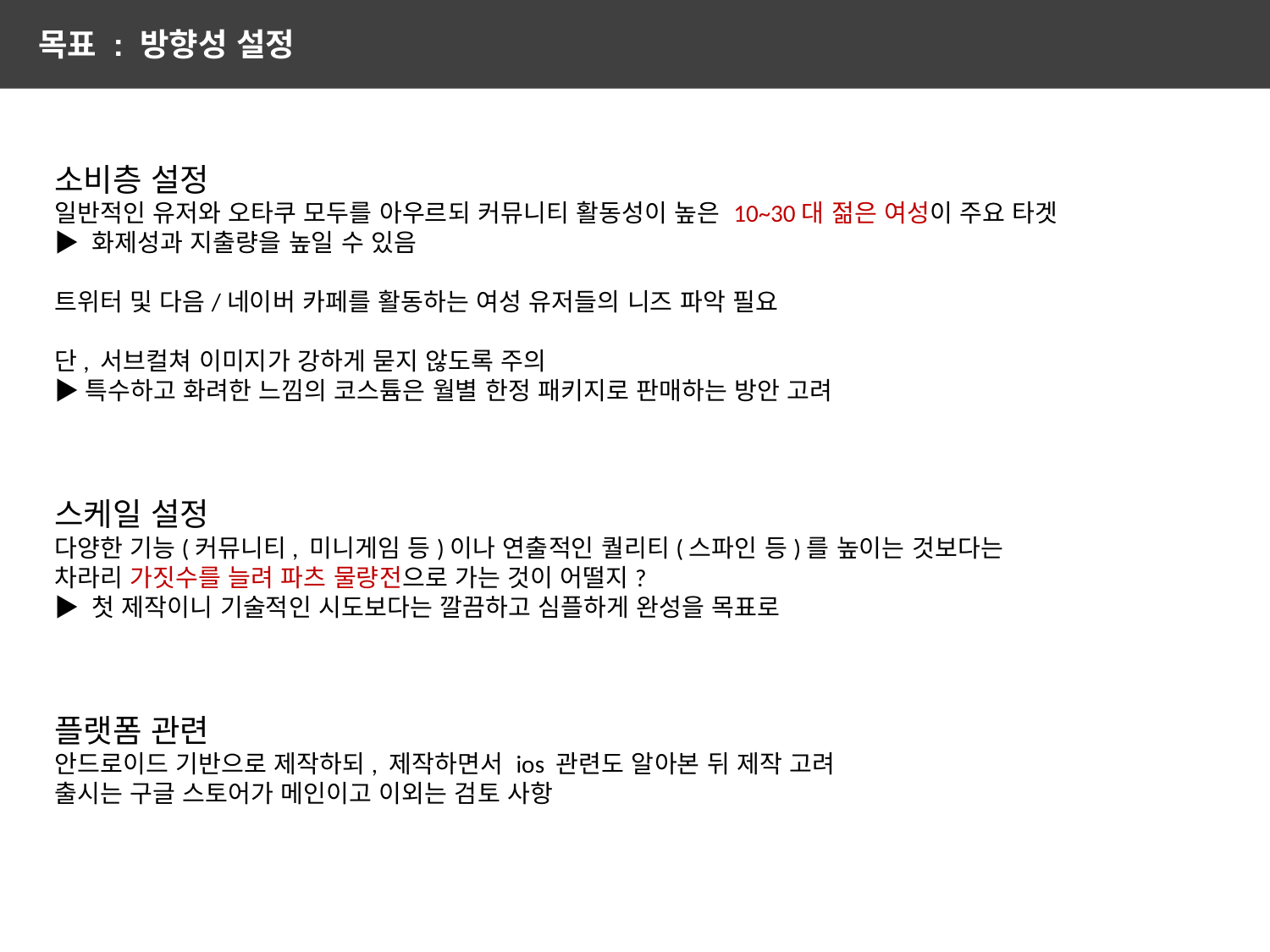

목표 : 방향성 설정
소비층 설정
일반적인 유저와 오타쿠 모두를 아우르되 커뮤니티 활동성이 높은 10~30대 젊은 여성이 주요 타겟
▶ 화제성과 지출량을 높일 수 있음

트위터 및 다음/네이버 카페를 활동하는 여성 유저들의 니즈 파악 필요

단, 서브컬쳐 이미지가 강하게 묻지 않도록 주의
▶특수하고 화려한 느낌의 코스튬은 월별 한정 패키지로 판매하는 방안 고려
스케일 설정
다양한 기능(커뮤니티, 미니게임 등)이나 연출적인 퀄리티(스파인 등)를 높이는 것보다는
차라리 가짓수를 늘려 파츠 물량전으로 가는 것이 어떨지?
▶ 첫 제작이니 기술적인 시도보다는 깔끔하고 심플하게 완성을 목표로
플랫폼 관련
안드로이드 기반으로 제작하되, 제작하면서 ios 관련도 알아본 뒤 제작 고려
출시는 구글 스토어가 메인이고 이외는 검토 사항